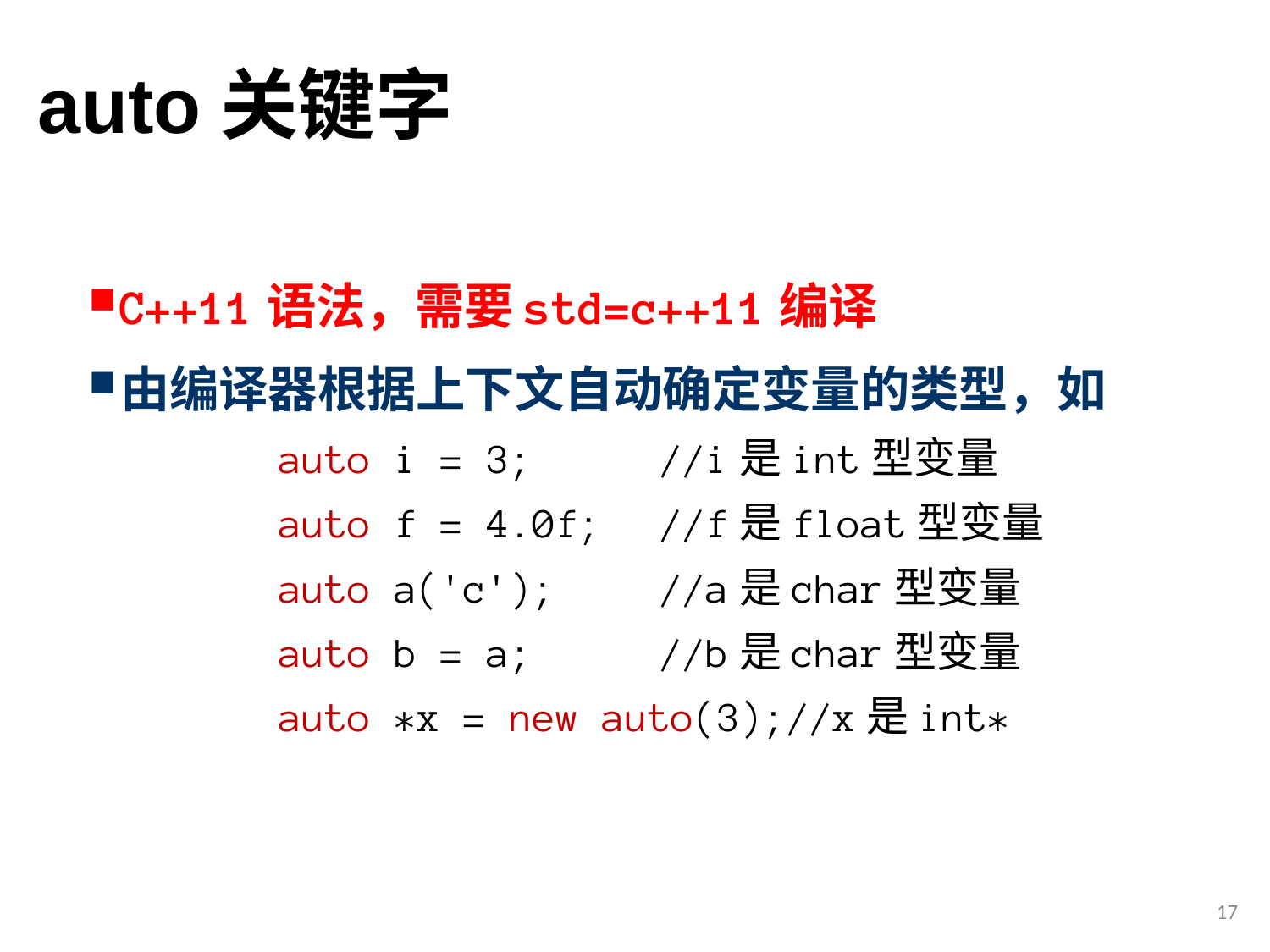

# auto关键字

C++11语法，需要std=c++11编译
由编译器根据上下文自动确定变量的类型，如
	auto i = 3; 	//i是int型变量
	auto f = 4.0f; 	//f是float型变量
	auto a('c'); 	//a是char型变量
	auto b = a; 	//b是char型变量
	auto *x = new auto(3);	//x是int*

17